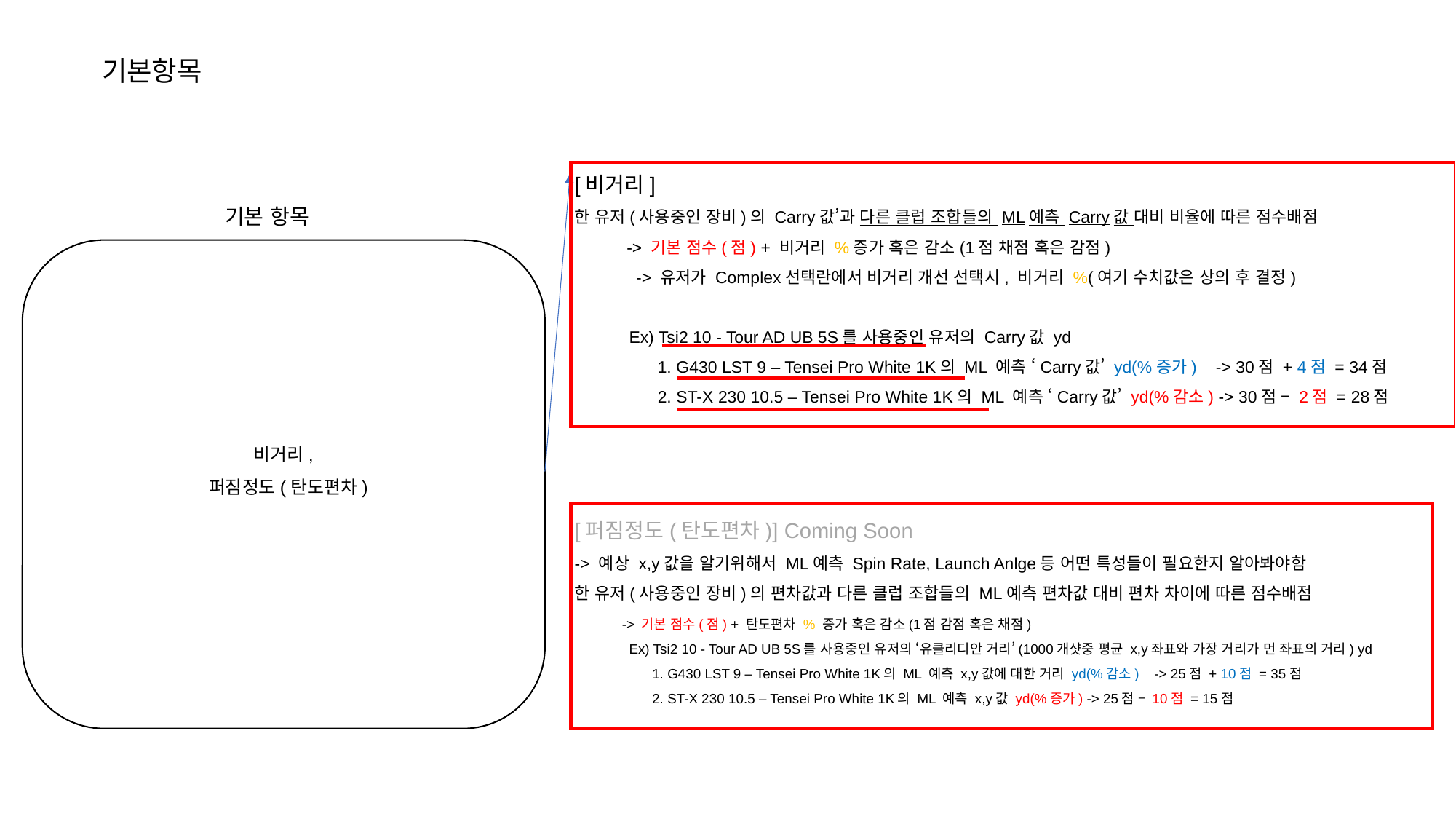

기본항목

[비거리]
한 유저(사용중인 장비)의 Carry값’과 다른 클럽 조합들의 ML예측 Carry값 대비 비율에 따른 점수배점
           -> 기본 점수(점) + 비거리 %증가 혹은 감소(1점 채점 혹은 감점)
             -> 유저가 Complex선택란에서 비거리 개선 선택시, 비거리 %(여기 수치값은 상의 후 결정)

Ex) Tsi2 10 - Tour AD UB 5S를 사용중인 유저의 Carry값 yd
      1. G430 LST 9 – Tensei Pro White 1K의 ML 예측 ‘Carry값’ yd(%증가)    -> 30점 + 4점 = 34점
      2. ST-X 230 10.5 – Tensei Pro White 1K의 ML 예측 ‘Carry값’ yd(%감소) -> 30점 – 2점 = 28점

[퍼짐정도(탄도편차)] Coming Soon
-> 예상 x,y값을 알기위해서 ML예측 Spin Rate, Launch Anlge등 어떤 특성들이 필요한지 알아봐야함
한 유저(사용중인 장비)의 편차값과 다른 클럽 조합들의 ML예측 편차값 대비 편차 차이에 따른 점수배점
          -> 기본 점수(점) + 탄도편차 % 증가 혹은 감소(1점 감점 혹은 채점)
Ex) Tsi2 10 - Tour AD UB 5S를 사용중인 유저의 ‘유클리디안 거리’(1000개샷중 평균 x,y좌표와 가장 거리가 먼 좌표의 거리) yd
      1. G430 LST 9 – Tensei Pro White 1K의 ML 예측 x,y값에 대한 거리 yd(%감소)    -> 25점 + 10점 = 35점
      2. ST-X 230 10.5 – Tensei Pro White 1K의 ML 예측 x,y값 yd(%증가) -> 25점 – 10점 = 15점

기본 항목

비거리,
 퍼짐정도(탄도편차)